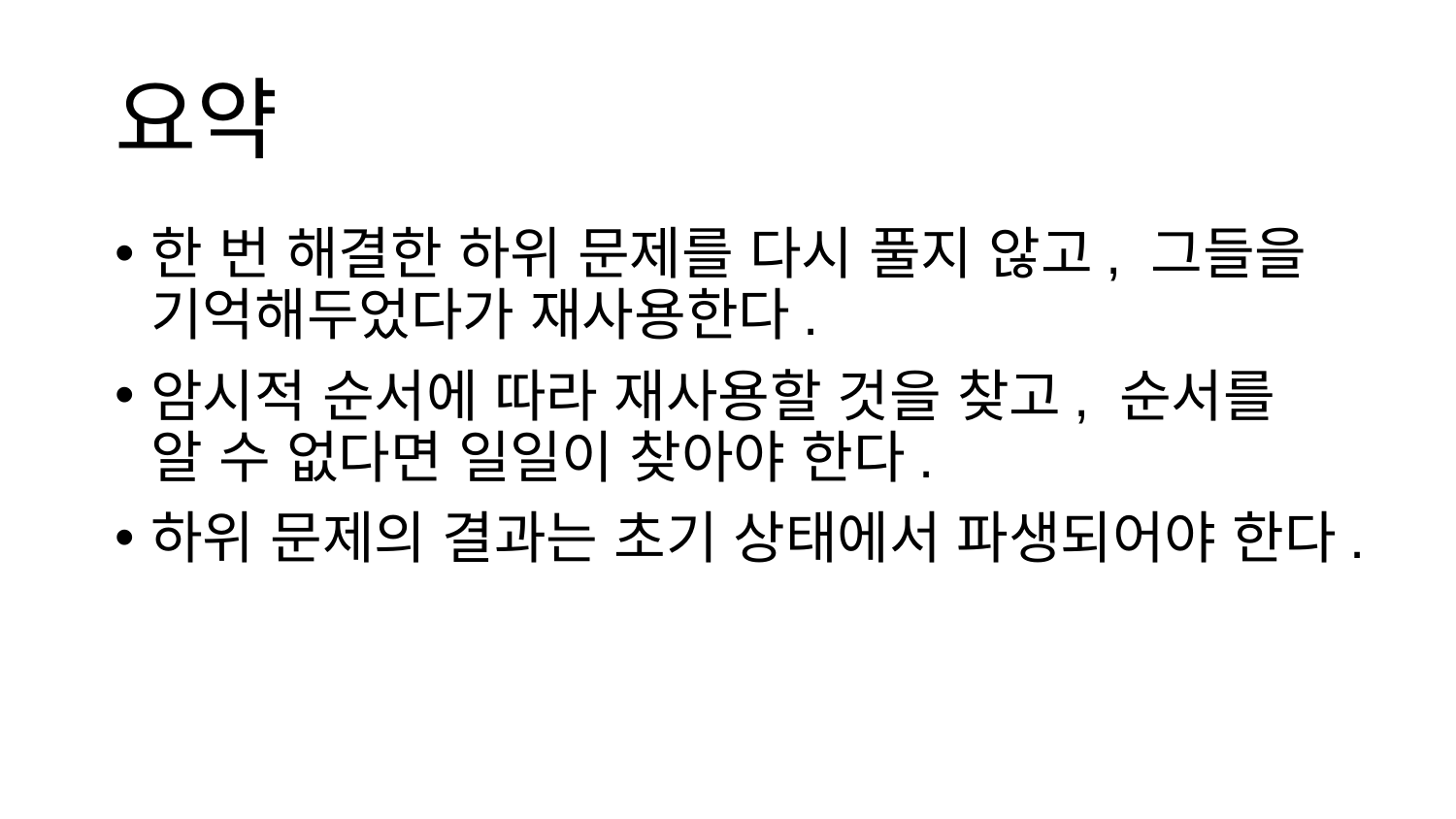

# 요약
한 번 해결한 하위 문제를 다시 풀지 않고, 그들을 기억해두었다가 재사용한다.
암시적 순서에 따라 재사용할 것을 찾고, 순서를 알 수 없다면 일일이 찾아야 한다.
하위 문제의 결과는 초기 상태에서 파생되어야 한다.